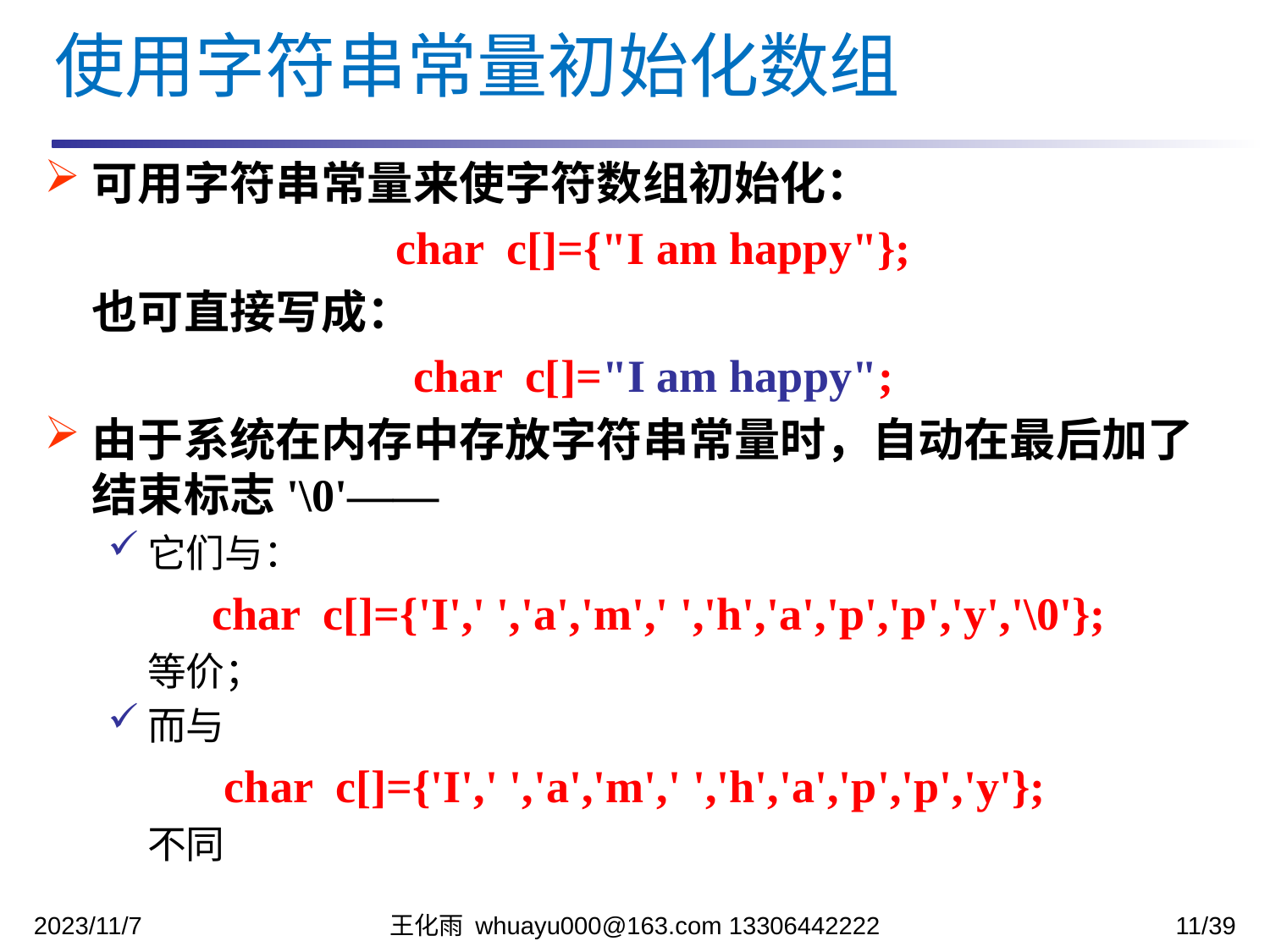

使用字符串常量初始化数组
可用字符串常量来使字符数组初始化：
	char  c[]={"I am happy"};
	也可直接写成：
	char  c[]="I am happy";
由于系统在内存中存放字符串常量时，自动在最后加了结束标志'\0'——
它们与：
	char  c[]={'I',' ','a','m',' ','h','a','p','p','y','\0'};
	等价；
而与
char  c[]={'I',' ','a','m',' ','h','a','p','p','y'};
	不同
2023/11/7
王化雨 whuayu000@163.com 13306442222
11/39